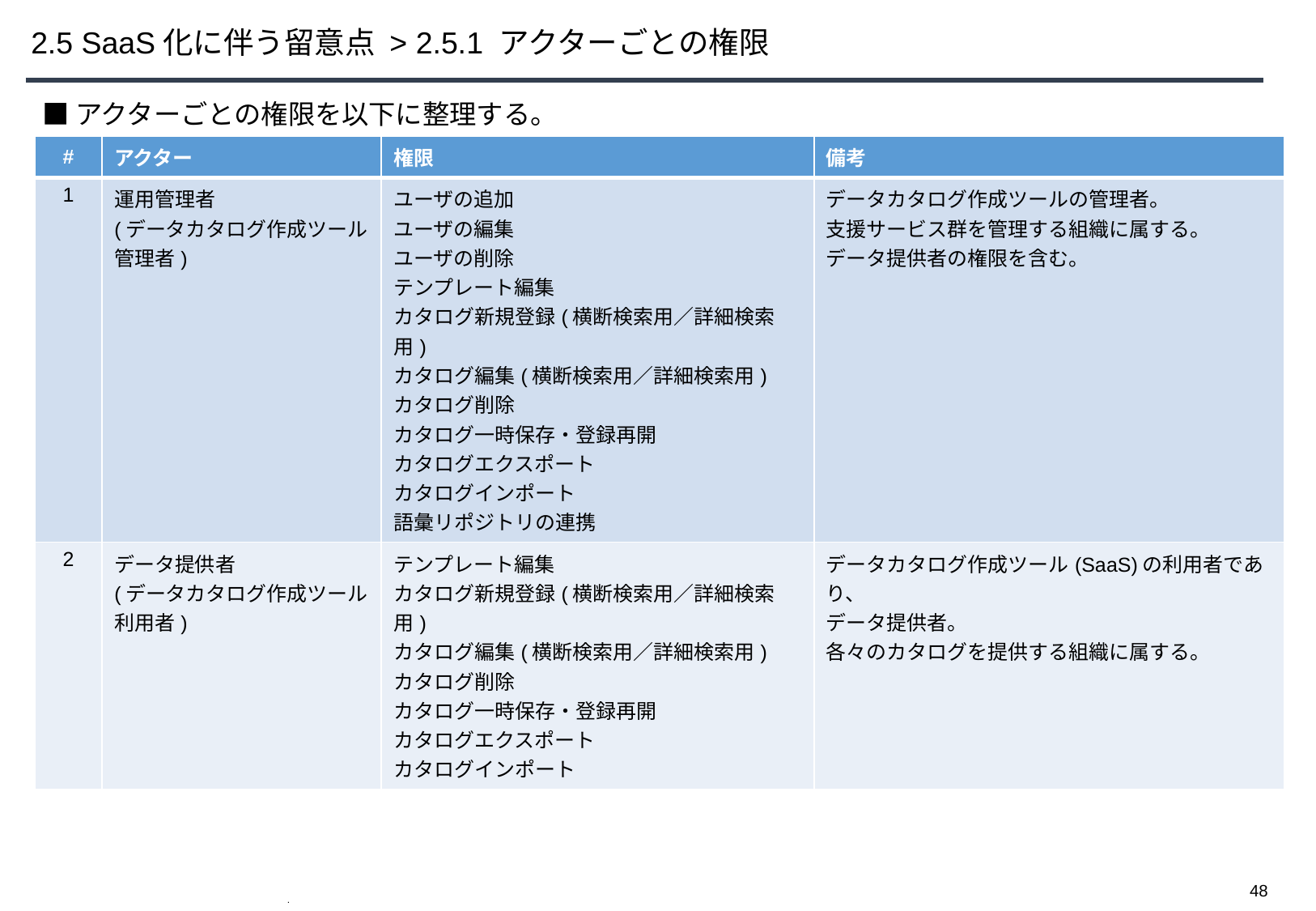

# 2.5 SaaS化に伴う留意点 > 2.5.1 アクターごとの権限
■アクターごとの権限を以下に整理する。
| # | アクター | 権限 | 備考 |
| --- | --- | --- | --- |
| 1 | 運用管理者 (データカタログ作成ツール管理者) | ユーザの追加 ユーザの編集 ユーザの削除 テンプレート編集 カタログ新規登録(横断検索用／詳細検索用) カタログ編集(横断検索用／詳細検索用) カタログ削除 カタログ一時保存・登録再開 カタログエクスポート カタログインポート 語彙リポジトリの連携 | データカタログ作成ツールの管理者。 支援サービス群を管理する組織に属する。 データ提供者の権限を含む。 |
| 2 | データ提供者 (データカタログ作成ツール利用者) | テンプレート編集 カタログ新規登録(横断検索用／詳細検索用) カタログ編集(横断検索用／詳細検索用) カタログ削除 カタログ一時保存・登録再開 カタログエクスポート カタログインポート | データカタログ作成ツール(SaaS)の利用者であり、 データ提供者。 各々のカタログを提供する組織に属する。 |